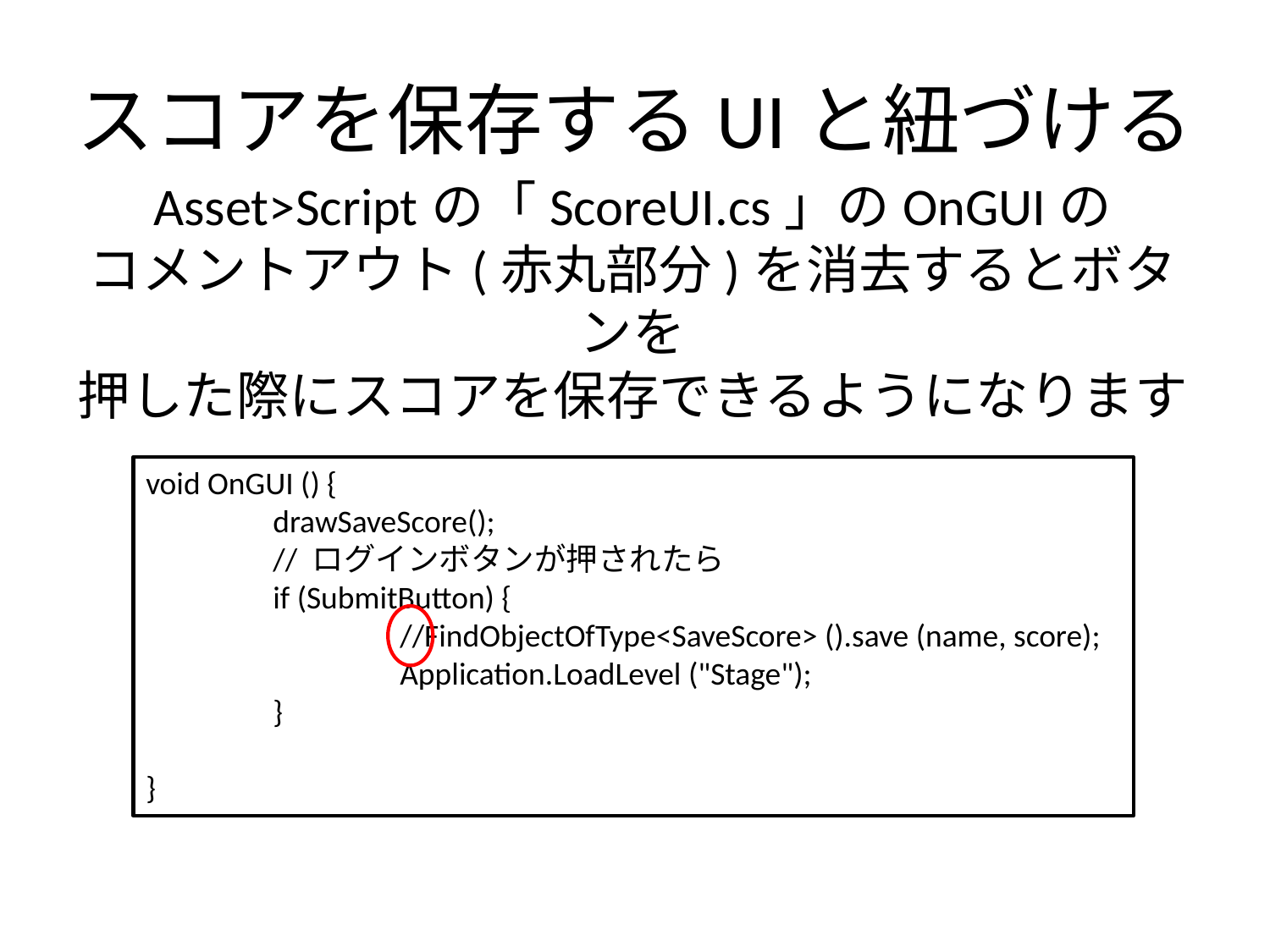

# スコアを保存するUIと紐づける
Asset>Scriptの「ScoreUI.cs」のOnGUIの
コメントアウト(赤丸部分)を消去するとボタンを
押した際にスコアを保存できるようになります

void OnGUI () {
	drawSaveScore();
	// ログインボタンが押されたら
	if (SubmitButton) {
		//FindObjectOfType<SaveScore> ().save (name, score);
		Application.LoadLevel ("Stage");
	}

}